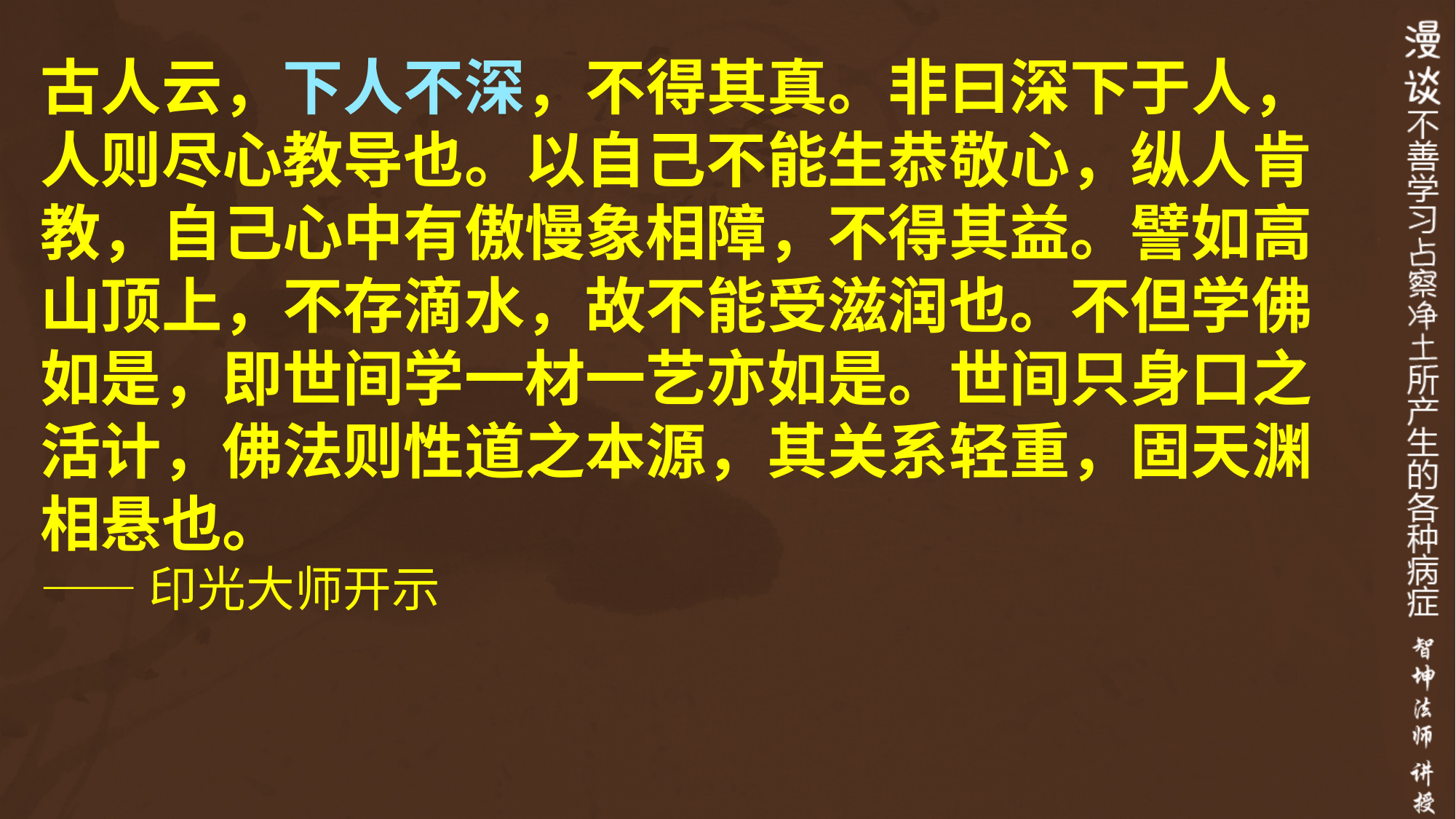

古人云，下人不深，不得其真。非曰深下于人，人则尽心教导也。以自己不能生恭敬心，纵人肯教，自己心中有傲慢象相障，不得其益。譬如高山顶上，不存滴水，故不能受滋润也。不但学佛如是，即世间学一材一艺亦如是。世间只身口之活计，佛法则性道之本源，其关系轻重，固天渊相悬也。
——印光大师开示